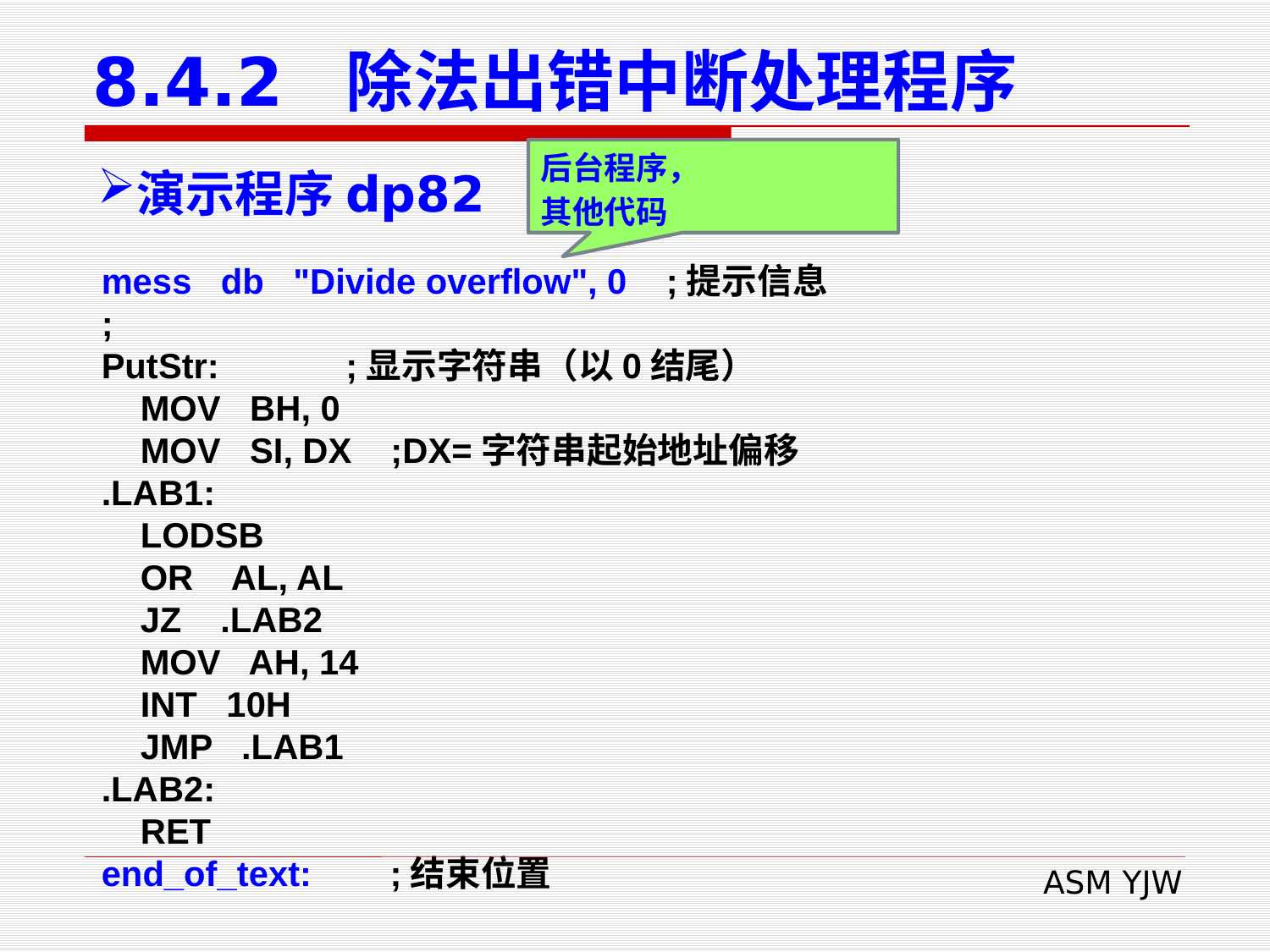

# 8.4.2  除法出错中断处理程序
后台程序，
其他代码
演示程序dp82
mess   db   "Divide overflow", 0    ;提示信息
;
PutStr:             ;显示字符串（以0结尾）
    MOV   BH, 0
    MOV   SI, DX    ;DX=字符串起始地址偏移
.LAB1:
    LODSB
    OR    AL, AL
    JZ    .LAB2
    MOV   AH, 14
    INT   10H
    JMP   .LAB1
.LAB2:
    RET
end_of_text:        ;结束位置